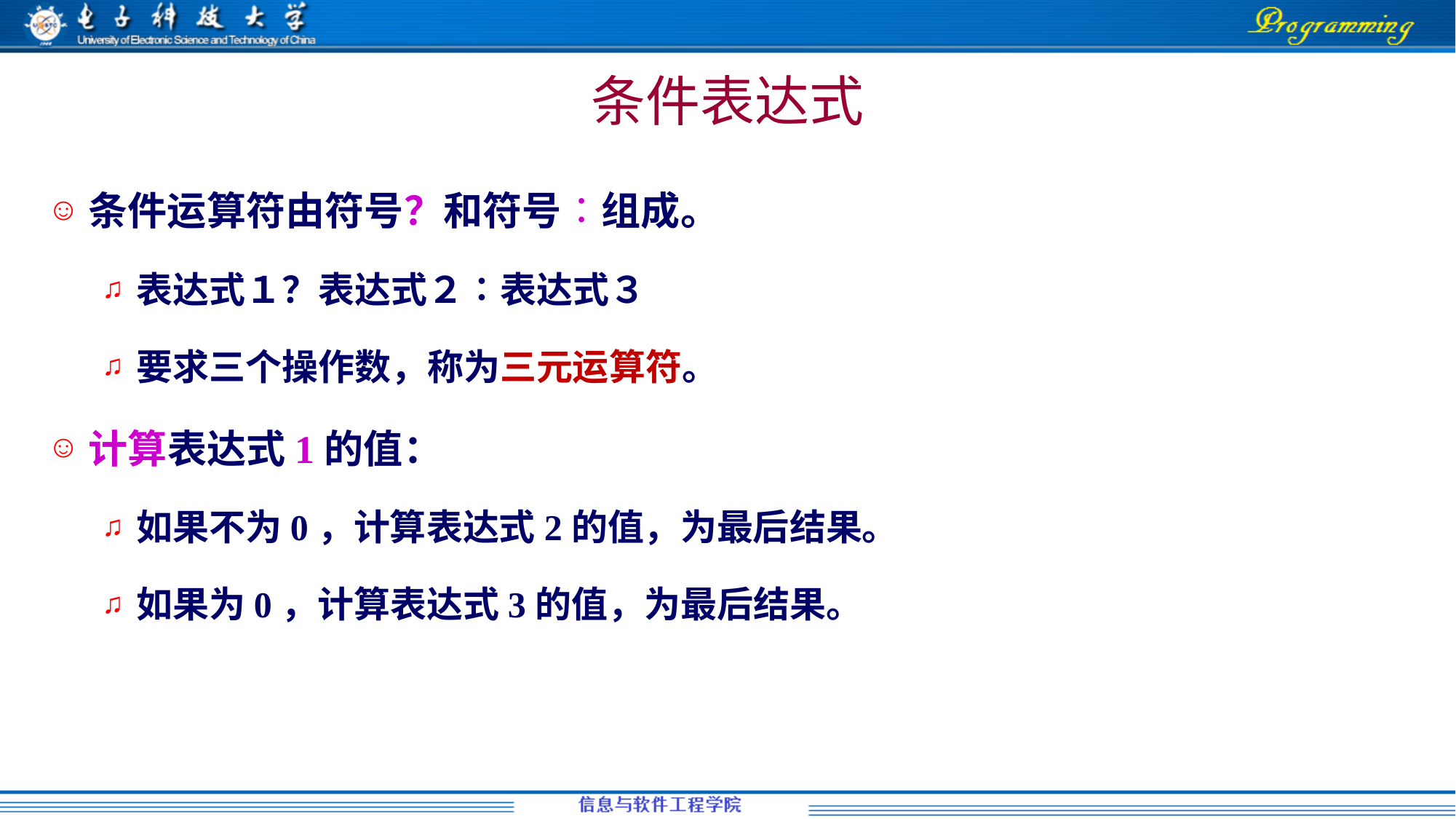

# 条件表达式
条件运算符由符号？和符号∶组成。
表达式１？表达式２∶表达式３
要求三个操作数，称为三元运算符。
计算表达式1的值：
如果不为0，计算表达式2的值，为最后结果。
如果为0，计算表达式3的值，为最后结果。